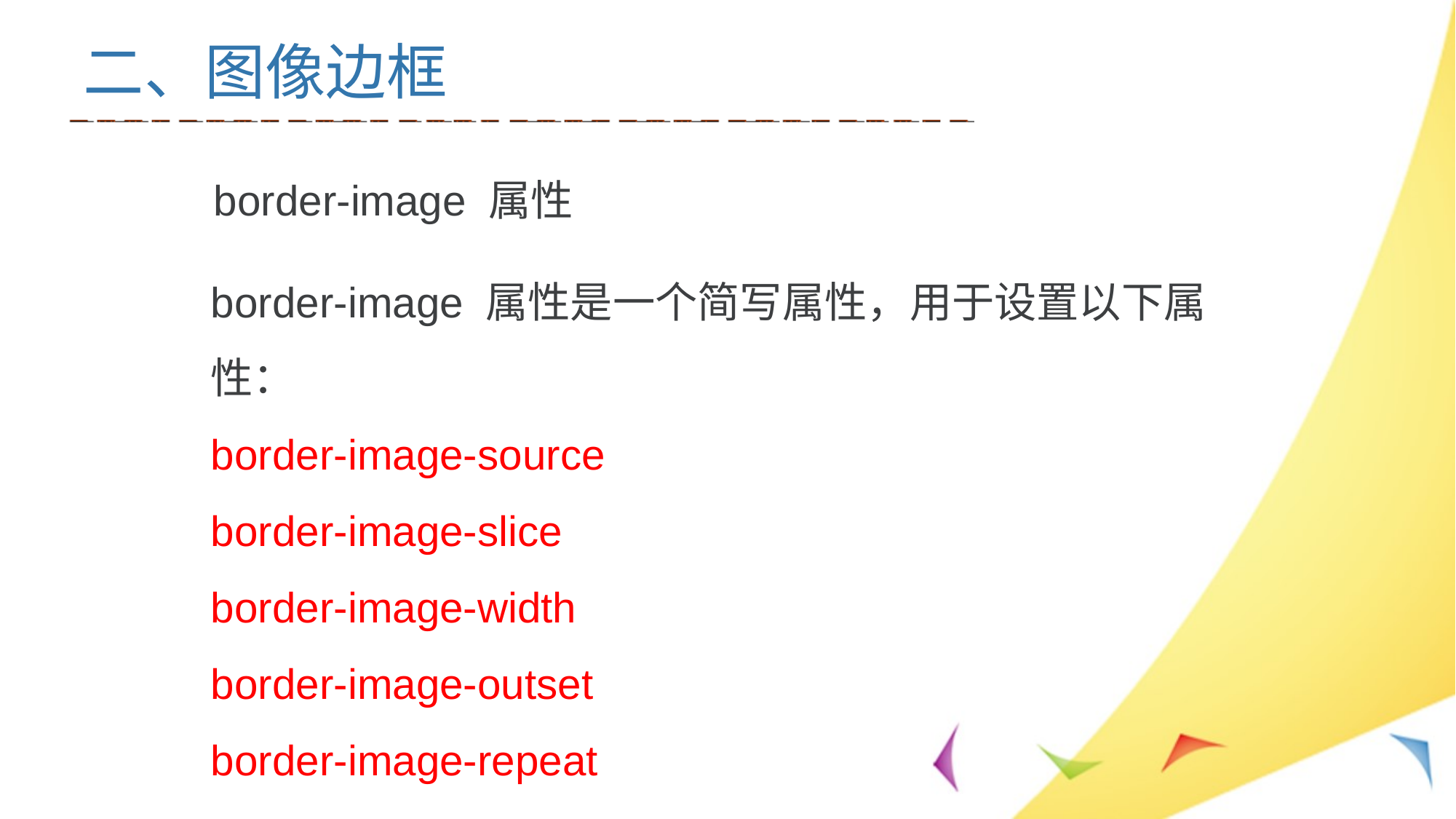

# 二、图像边框
border-image 属性
border-image 属性是一个简写属性，用于设置以下属性：
border-image-source
border-image-slice
border-image-width
border-image-outset
border-image-repeat